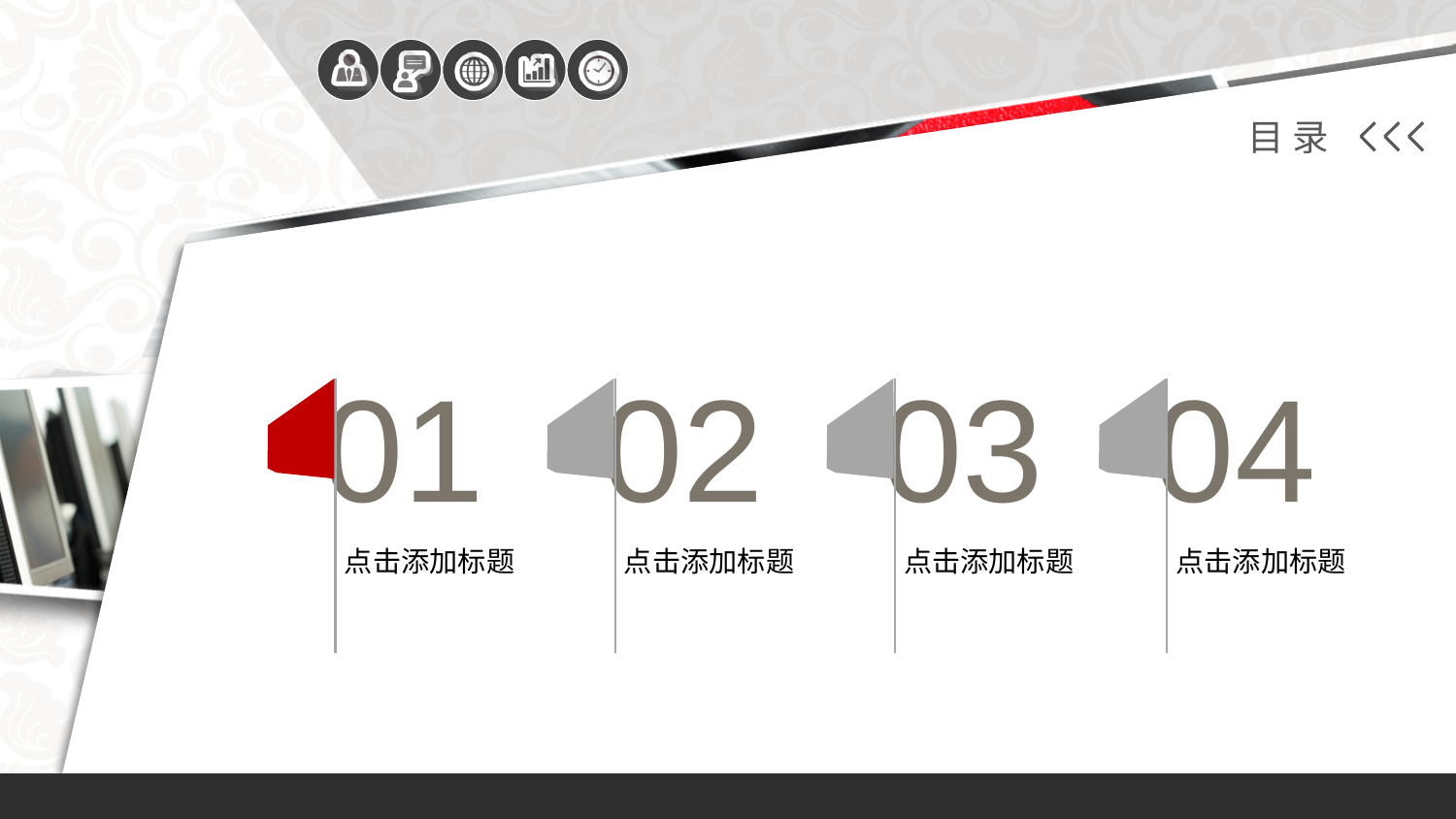

目 录
01
点击添加标题
02
点击添加标题
03
点击添加标题
04
点击添加标题